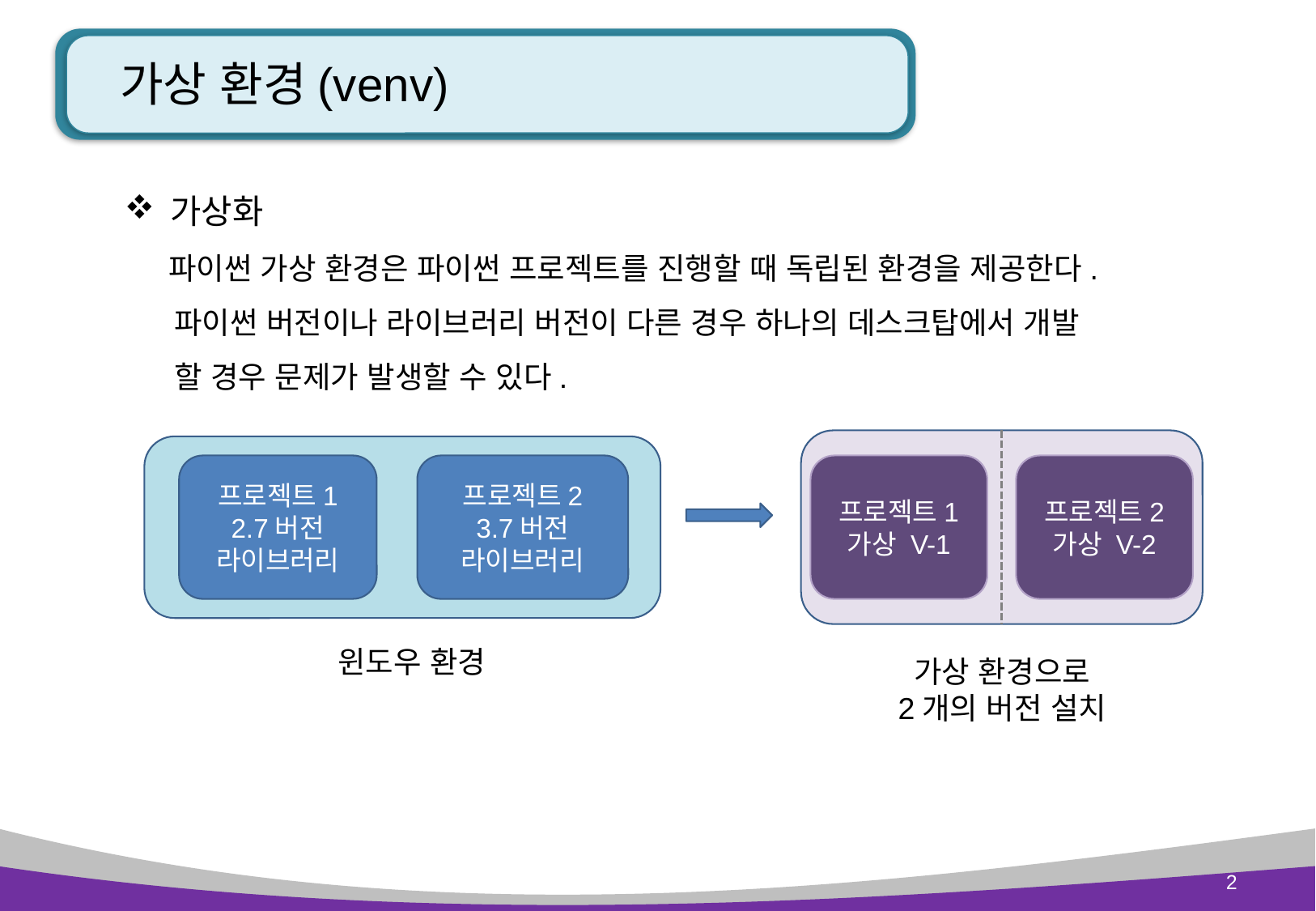

# 가상 환경(venv)
가상화
     파이썬 가상 환경은 파이썬 프로젝트를 진행할 때 독립된 환경을 제공한다.
     파이썬 버전이나 라이브러리 버전이 다른 경우 하나의 데스크탑에서 개발
     할 경우 문제가 발생할 수 있다.

프로젝트1
2.7버전
라이브러리
프로젝트2
3.7버전
라이브러리
프로젝트1
가상 V-1
프로젝트2
가상 V-2

윈도우 환경
가상 환경으로
2개의 버전 설치
2